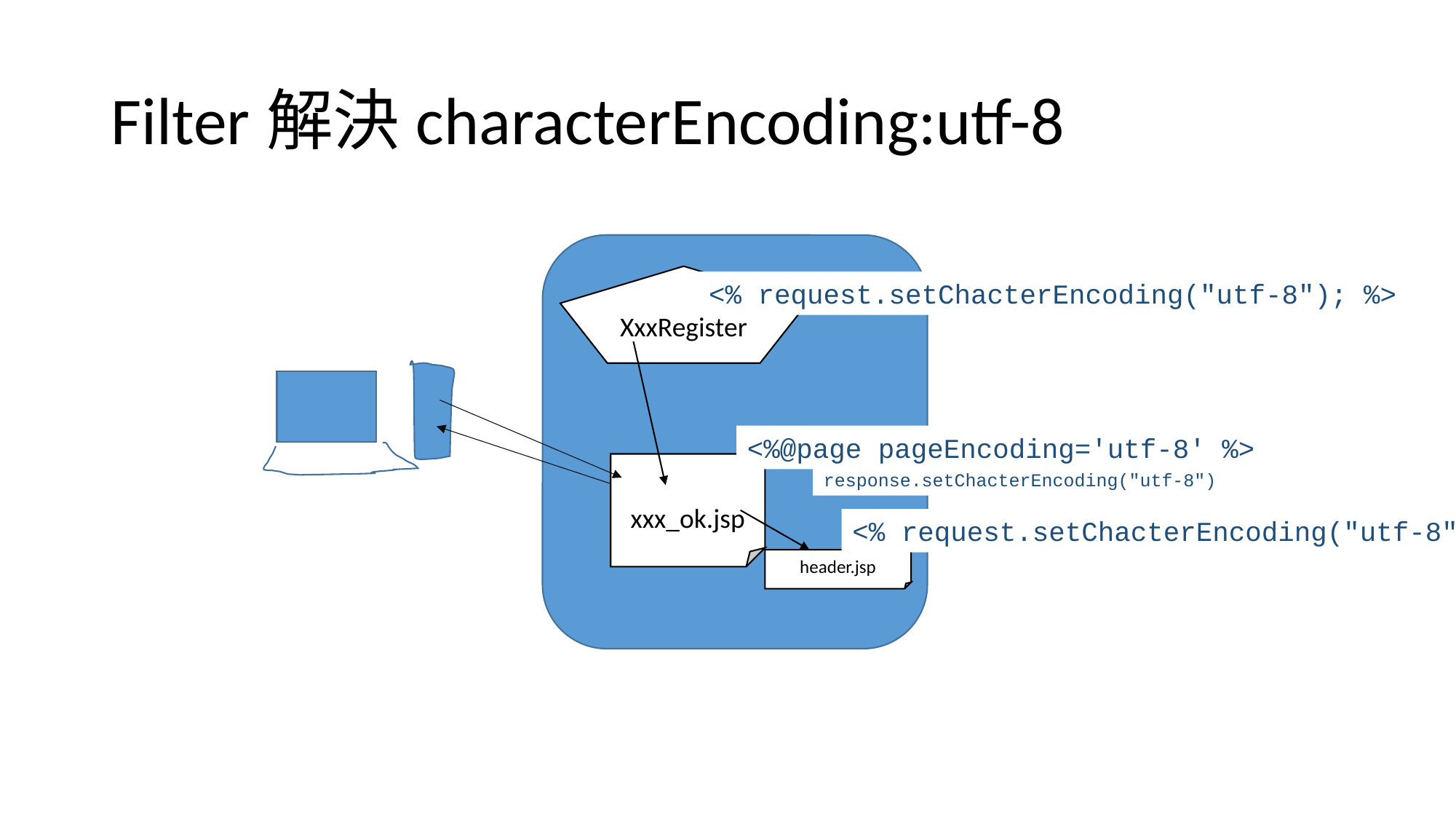

# Filter解決characterEncoding:utf-8

XxxRegister
<% request.setChacterEncoding("utf-8"); %>

<%@page pageEncoding='utf-8' %>

xxx_ok.jsp
response.setChacterEncoding("utf-8")
<% request.setChacterEncoding("utf-8"); %>
header.jsp